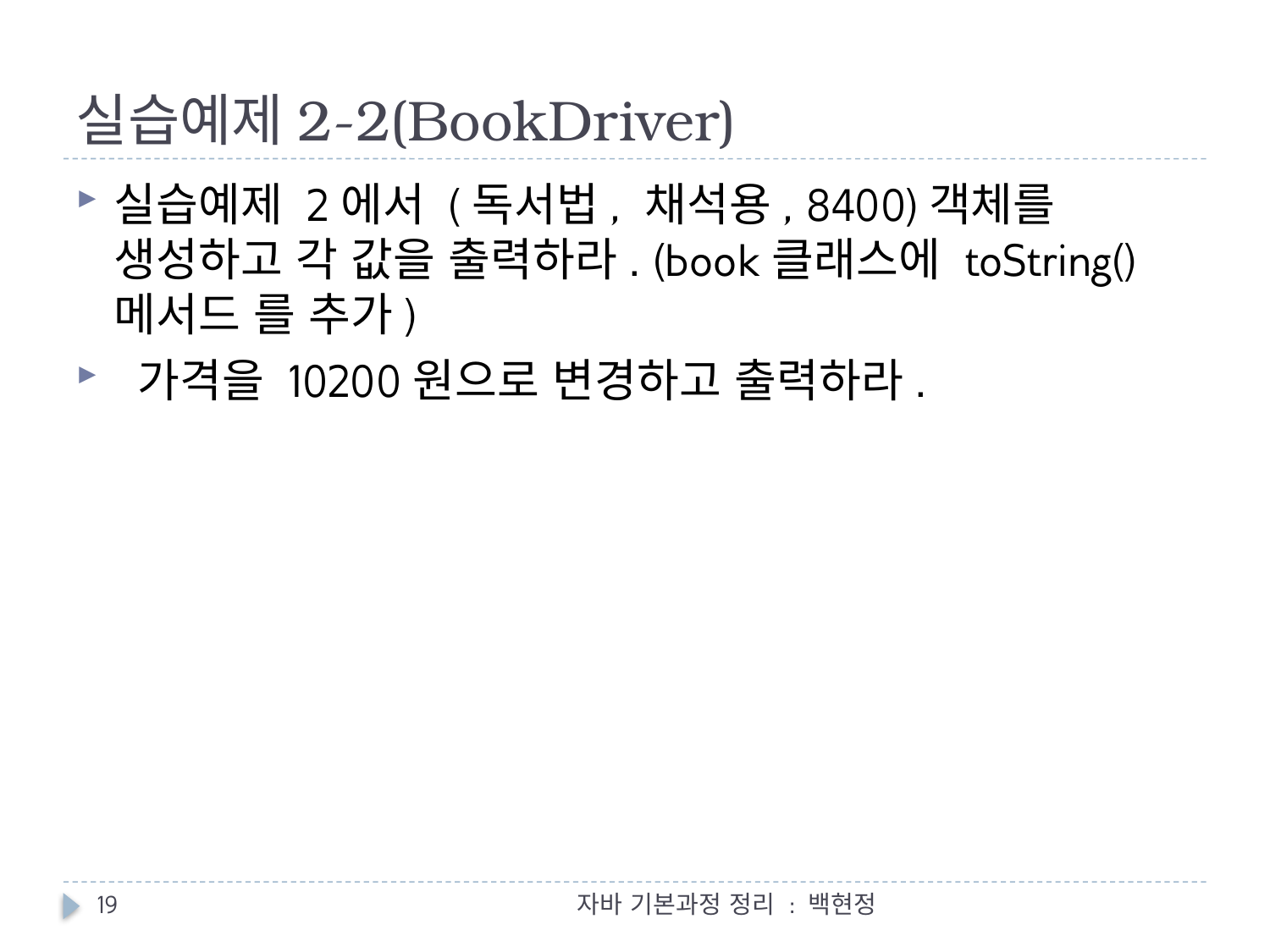

# 실습예제2-2(BookDriver)
실습예제 2에서 (독서법, 채석용, 8400)객체를 생성하고 각 값을 출력하라. (book클래스에 toString() 메서드 를 추가)
 가격을 10200원으로 변경하고 출력하라.
19
자바 기본과정 정리 : 백현정